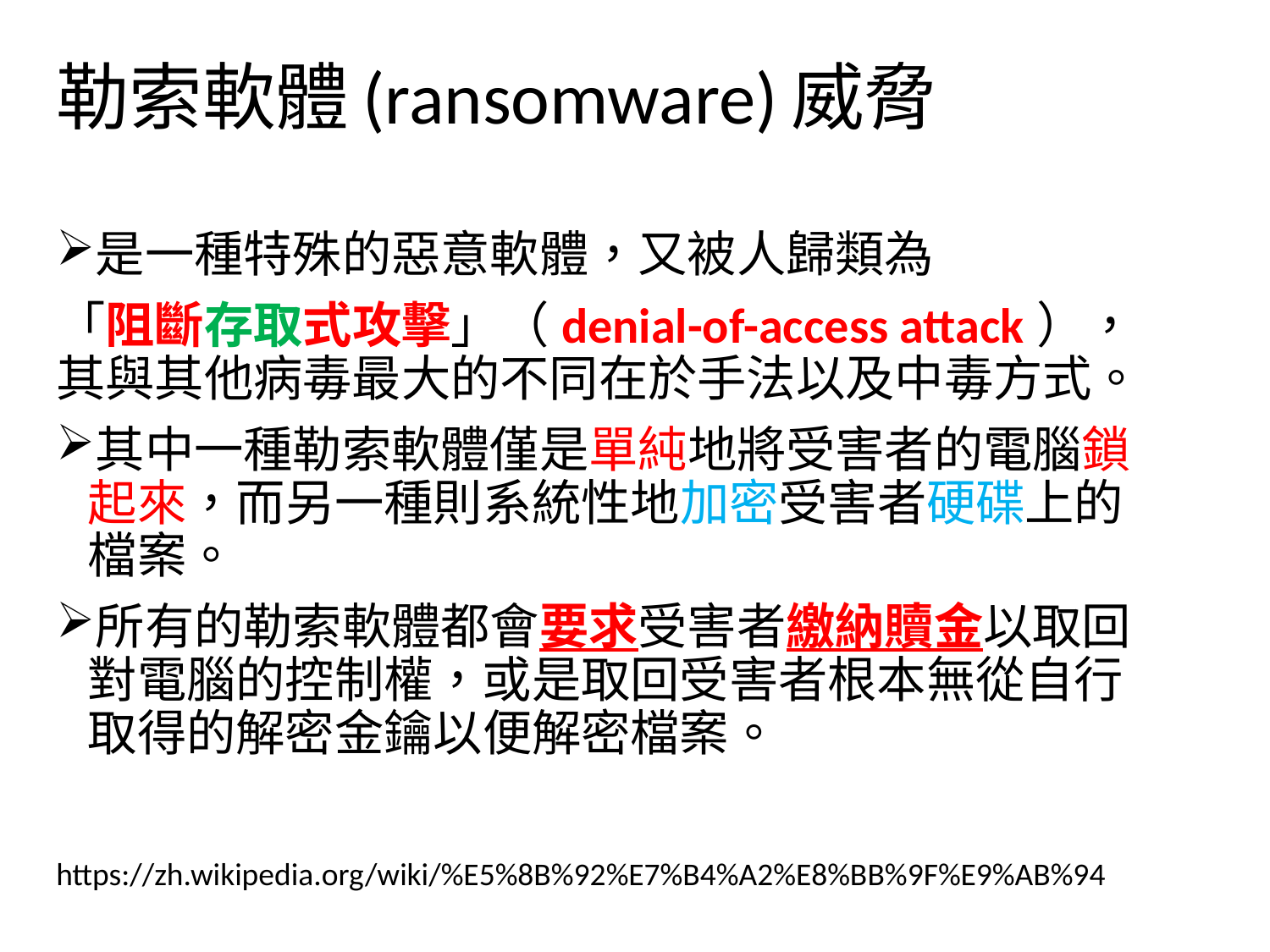

# 勒索軟體(ransomware)威脅
是一種特殊的惡意軟體，又被人歸類為
「阻斷存取式攻擊」（denial-of-access attack），其與其他病毒最大的不同在於手法以及中毒方式。
其中一種勒索軟體僅是單純地將受害者的電腦鎖起來，而另一種則系統性地加密受害者硬碟上的檔案。
所有的勒索軟體都會要求受害者繳納贖金以取回對電腦的控制權，或是取回受害者根本無從自行取得的解密金鑰以便解密檔案。
https://zh.wikipedia.org/wiki/%E5%8B%92%E7%B4%A2%E8%BB%9F%E9%AB%94